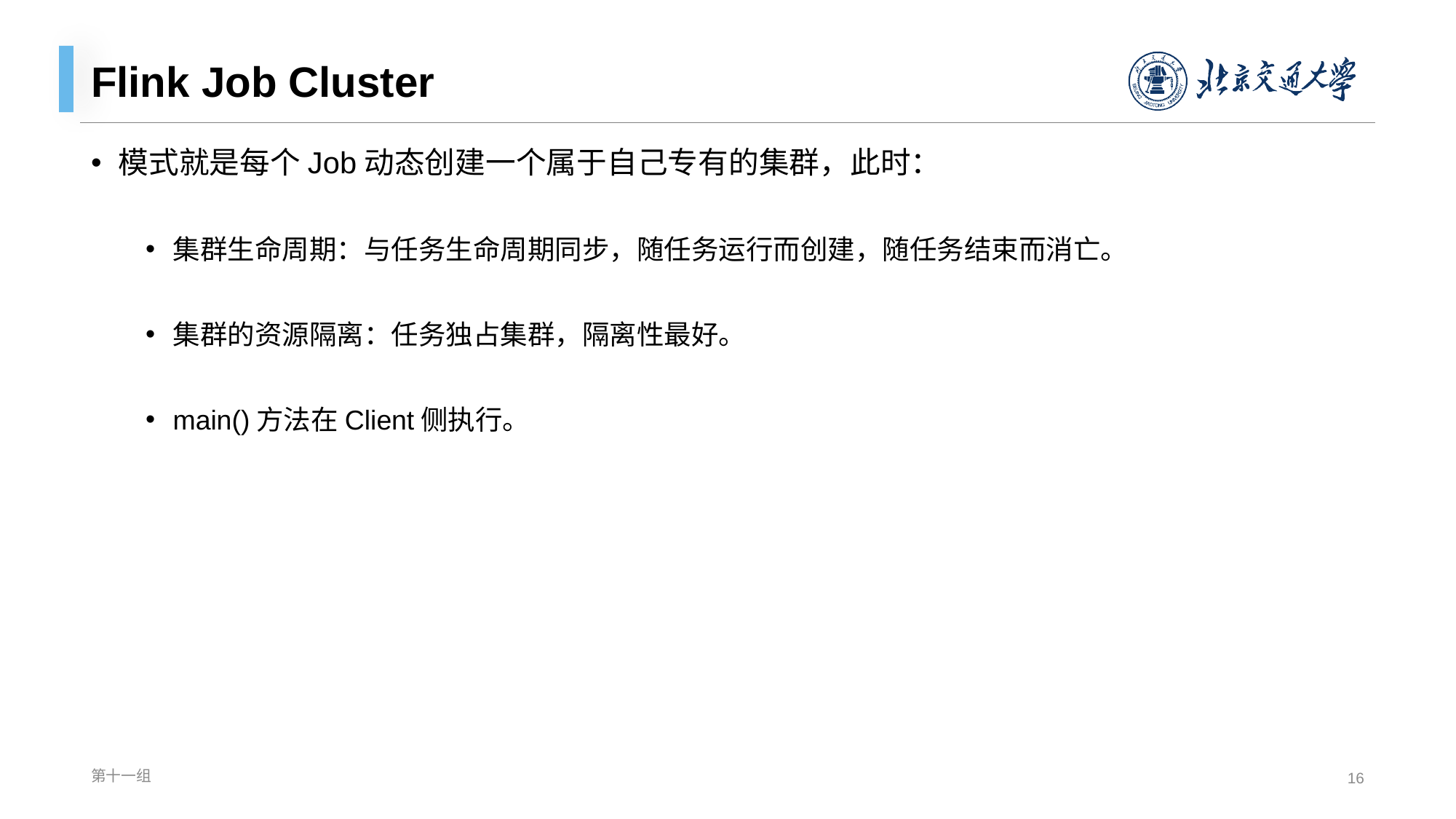

# Flink Job Cluster
模式就是每个Job动态创建一个属于自己专有的集群，此时：

集群生命周期：与任务生命周期同步，随任务运行而创建，随任务结束而消亡。

集群的资源隔离：任务独占集群，隔离性最好。

main()方法在Client侧执行。

第十一组
16